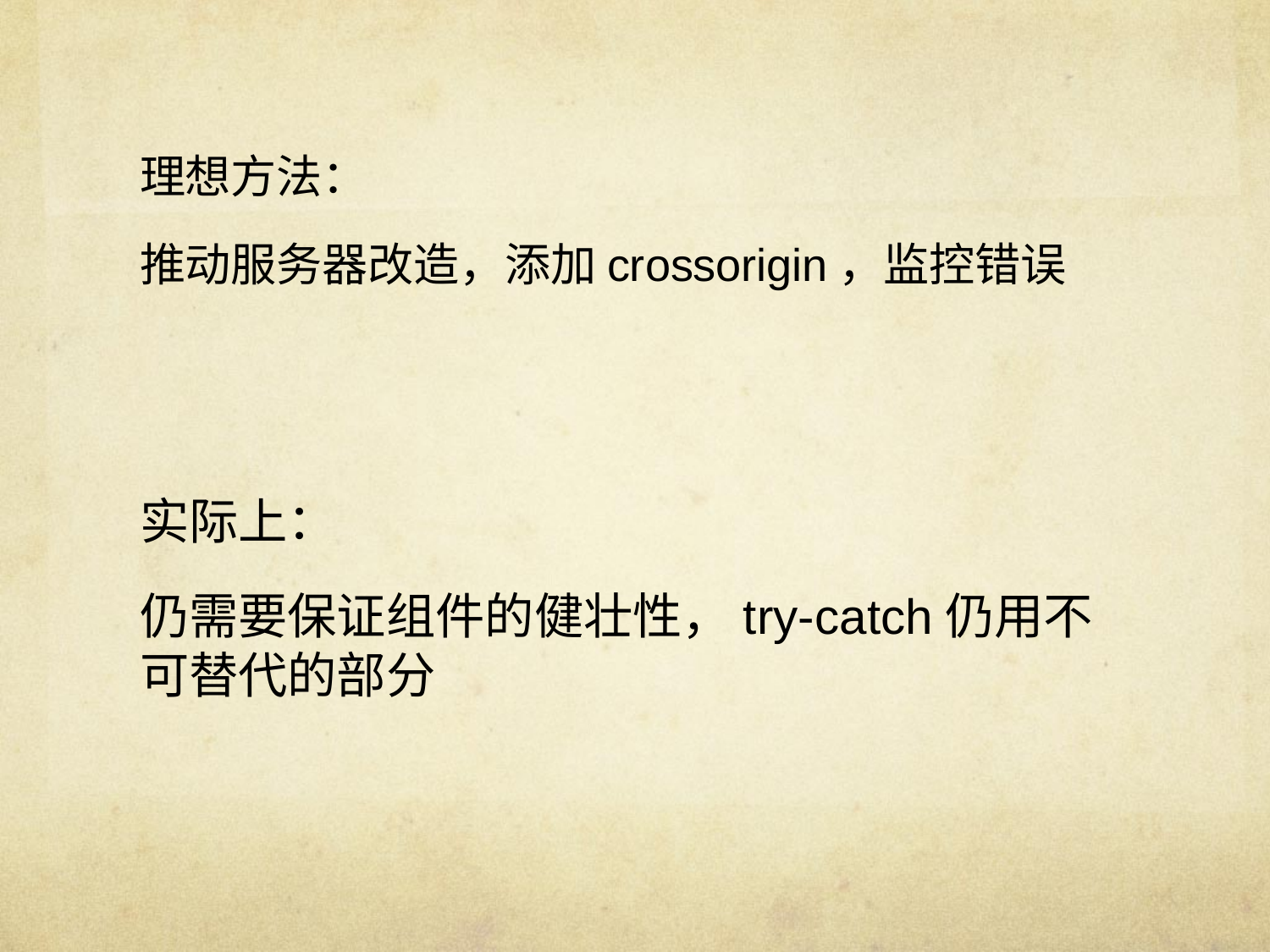

理想方法：
推动服务器改造，添加crossorigin，监控错误

实际上：
仍需要保证组件的健壮性，try-catch仍用不可替代的部分